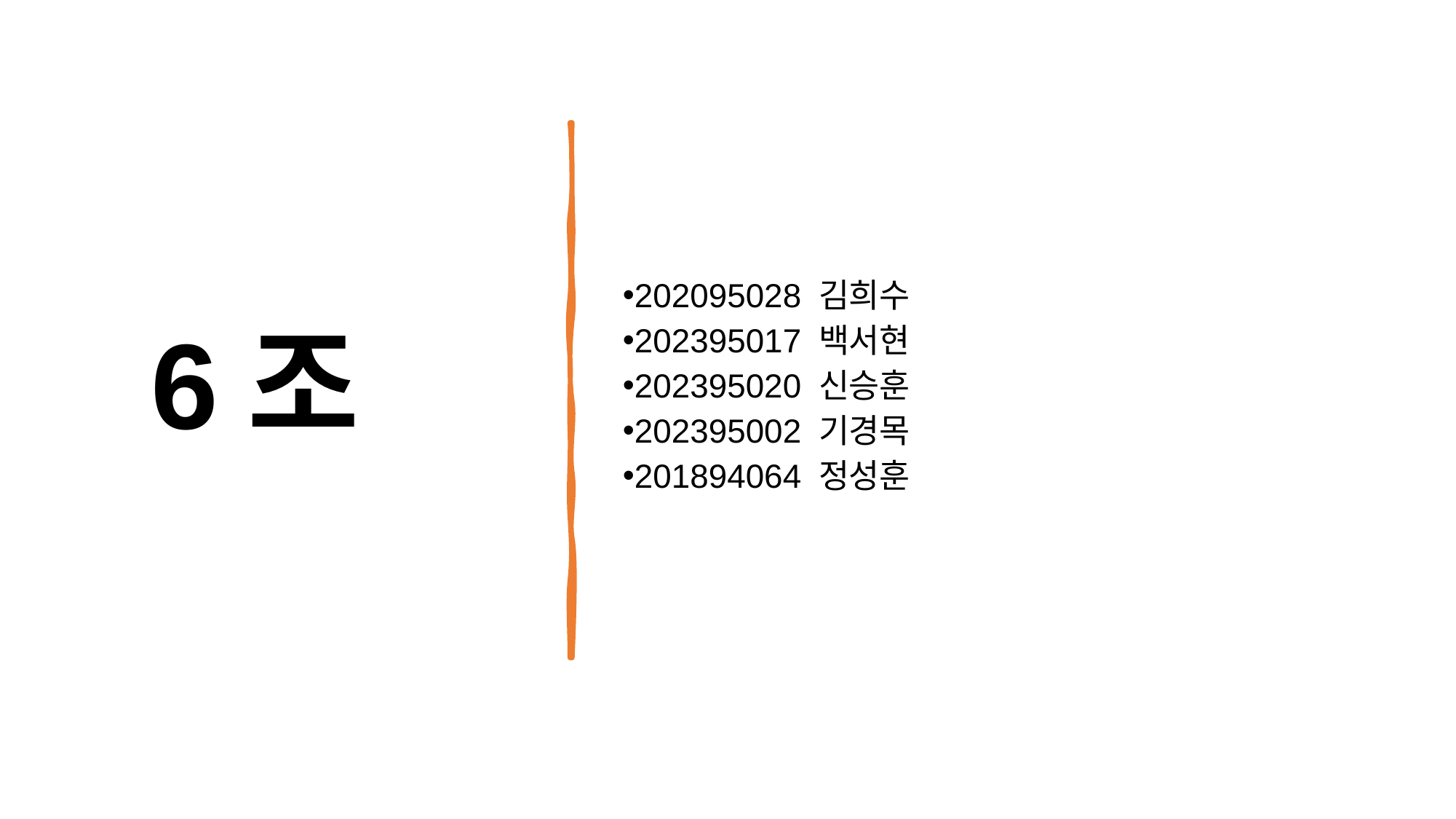

6조
202095028 김희수
202395017 백서현
202395020 신승훈
202395002 기경목
201894064 정성훈